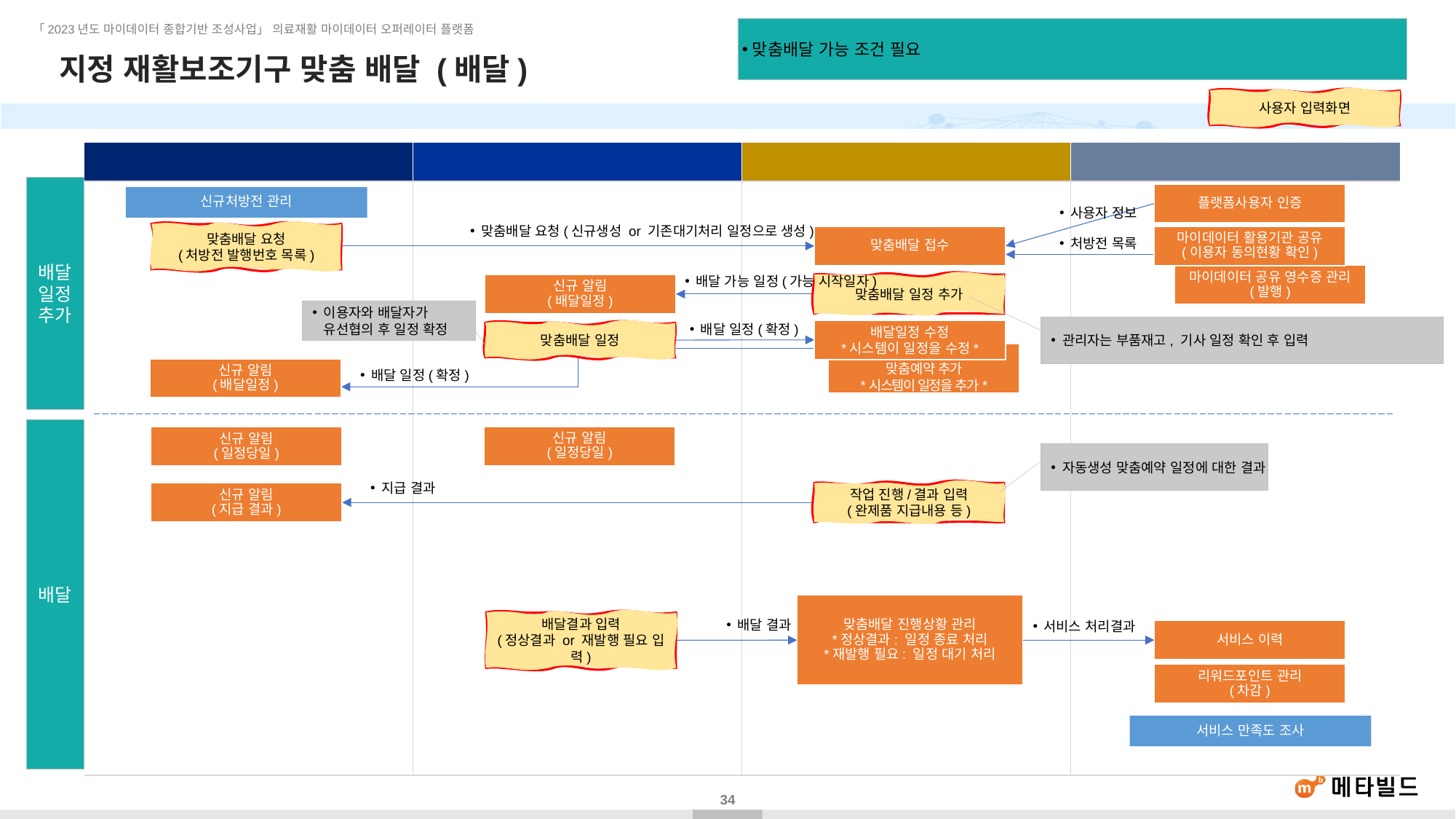

맞춤배달 가능 조건 필요
# 지정 재활보조기구 맞춤 배달 (배달)
사용자 입력화면
| 재활보조기구 이용자 APP | 배달자 APP | 서비스웹 (재활) | 오퍼레이터 플랫폼 |
| --- | --- | --- | --- |
|  |  |  |  |
배달
일정
추가

플랫폼사용자 인증
신규처방전 관리
사용자 정보
맞춤배달 요청(신규생성 or 기존대기처리 일정으로 생성)
맞춤배달 요청
(처방전 발행번호 목록)

맞춤배달 접수

마이데이터 활용기관 공유
(이용자 동의현황 확인)

마이데이터 공유 영수증 관리
(발행)
처방전 목록
배달 가능 일정(가능 시작일자)
신규 알림
(배달일정)
맞춤배달 일정 추가
이용자와 배달자가
유선협의 후 일정 확정
배달 일정(확정)
관리자는 부품재고, 기사 일정 확인 후 입력

배달일정 수정
*시스템이 일정을 수정*

배달일정 수정
*시스템이 일정을 수정*
맞춤배달 일정

맞춤예약 추가
*시스템이 일정을 추가*

신규 알림
(배달일정)

신규 알림
(배달일정)
배달 일정(확정)
배달
신규 알림
(일정당일)

신규 알림
(일정당일)
자동생성 맞춤예약 일정에 대한 결과
지급 결과

신규 알림
(지급 결과)
작업 진행/결과 입력
(완제품 지급내용 등)

맞춤배달 진행상황 관리
*정상결과: 일정 종료 처리
*재발행 필요: 일정 대기 처리
배달 결과
배달결과 입력
(정상결과 or 재발행 필요 입력)
서비스 처리결과

서비스 이력

리워드포인트 관리
(차감)
서비스 만족도 조사